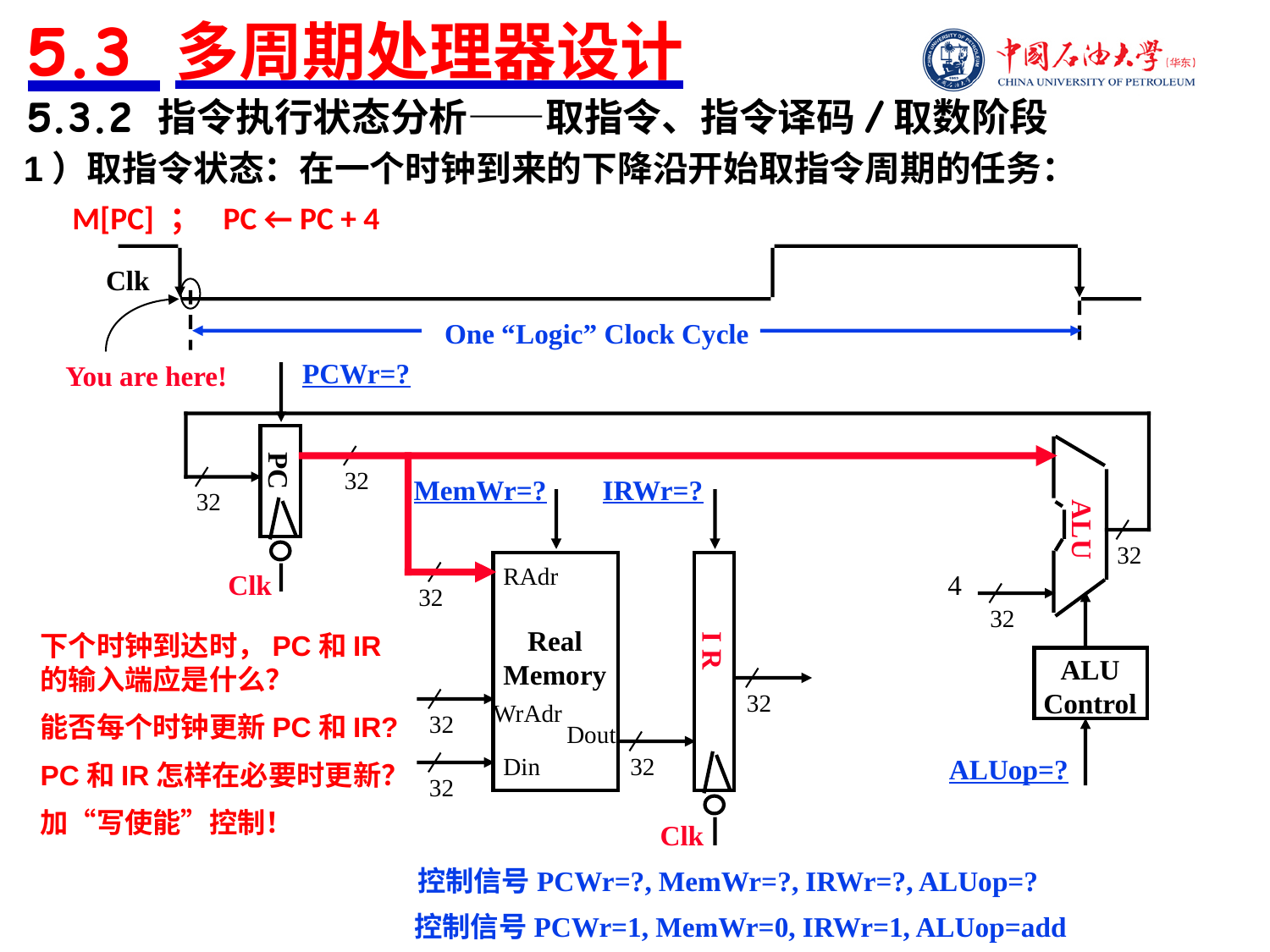

# 5.3 多周期处理器设计
5.3.2 指令执行状态分析——取指令、指令译码/取数阶段
1）取指令状态：在一个时钟到来的下降沿开始取指令周期的任务：
     M[PC] ；  PC ← PC + 4

Clk

You are here!

One “Logic” Clock Cycle

PCWr=?
IRWr=?

ALU

PC

32
MemWr=?

32

32

RAdr
Clk
4

32

32

Real
Memory
下个时钟到达时，PC和IR的输入端应是什么？
能否每个时钟更新PC和IR?
PC和IR怎样在必要时更新？
加“写使能”控制！
I R
ALU
Control

32

WrAdr

32
Dout

Din
32
ALUop=?

32

Clk

控制信号PCWr=?, MemWr=?, IRWr=?, ALUop=?
90
控制信号PCWr=1, MemWr=0, IRWr=1, ALUop=add